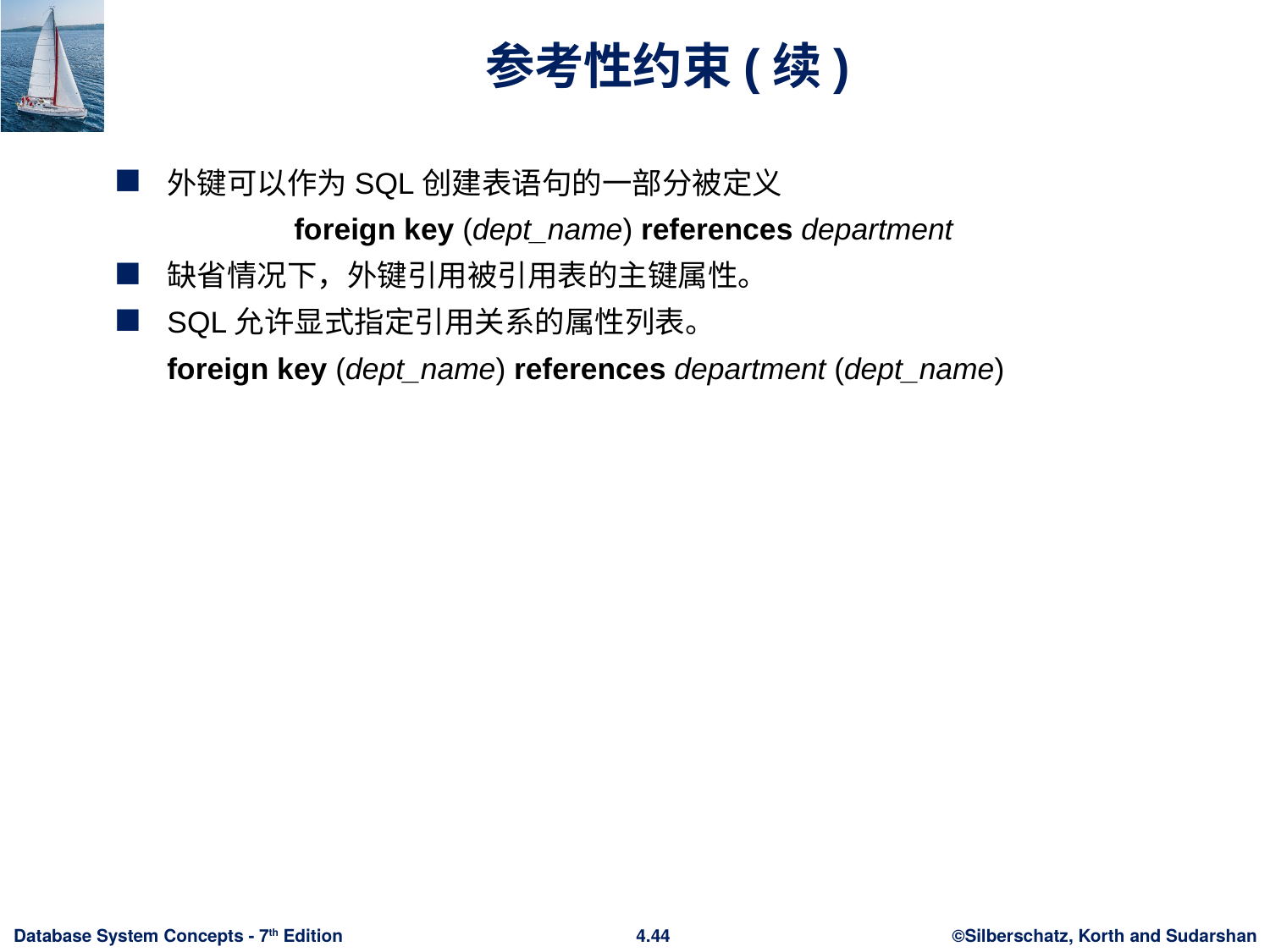

# 参考性约束(续)
外键可以作为SQL创建表语句的一部分被定义
		foreign key (dept_name) references department
缺省情况下，外键引用被引用表的主键属性。
SQL允许显式指定引用关系的属性列表。
     	foreign key (dept_name) references department (dept_name)